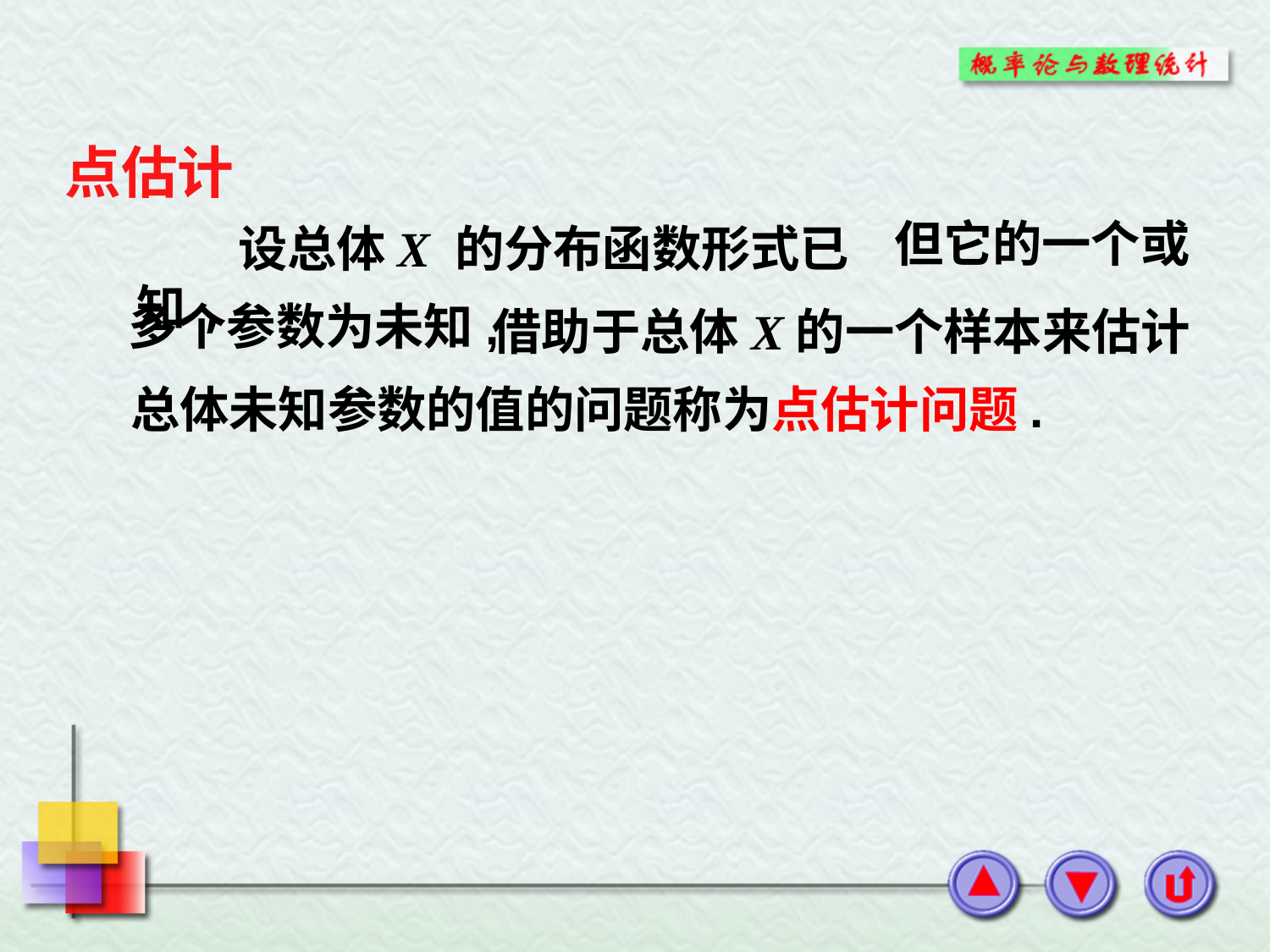

点估计
但它的一个或
        设总体X 的分布函数形式已知,
多个参数为未知,
借助于总体X的一个样本来估计
总体未知参数的值的问题称为点估计问题.